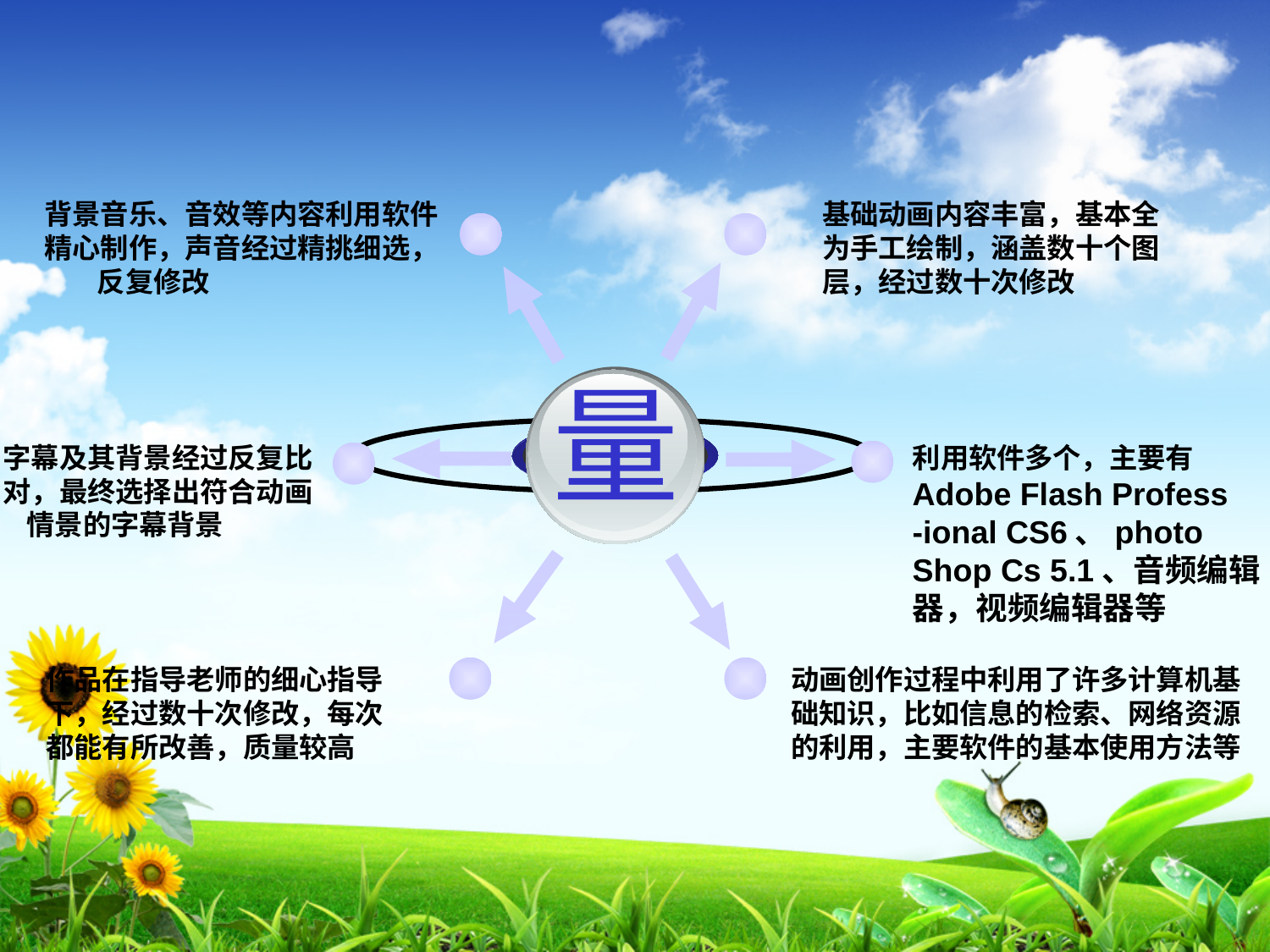

背景音乐、音效等内容利用软件
精心制作，声音经过精挑细选，
反复修改
    基础动画内容丰富，基本全
    为手工绘制，涵盖数十个图
    层，经过数十次修改

字幕及其背景经过反复比
对，最终选择出符合动画
情景的字幕背景
利用软件多个，主要有
Adobe Flash Profess
-ional CS6、photo
Shop Cs 5.1、音频编辑
器，视频编辑器等

动画创作过程中利用了许多计算机基
础知识，比如信息的检索、网络资源
的利用，主要软件的基本使用方法等

量

作品在指导老师的细心指导
下，经过数十次修改，每次
都能有所改善，质量较高